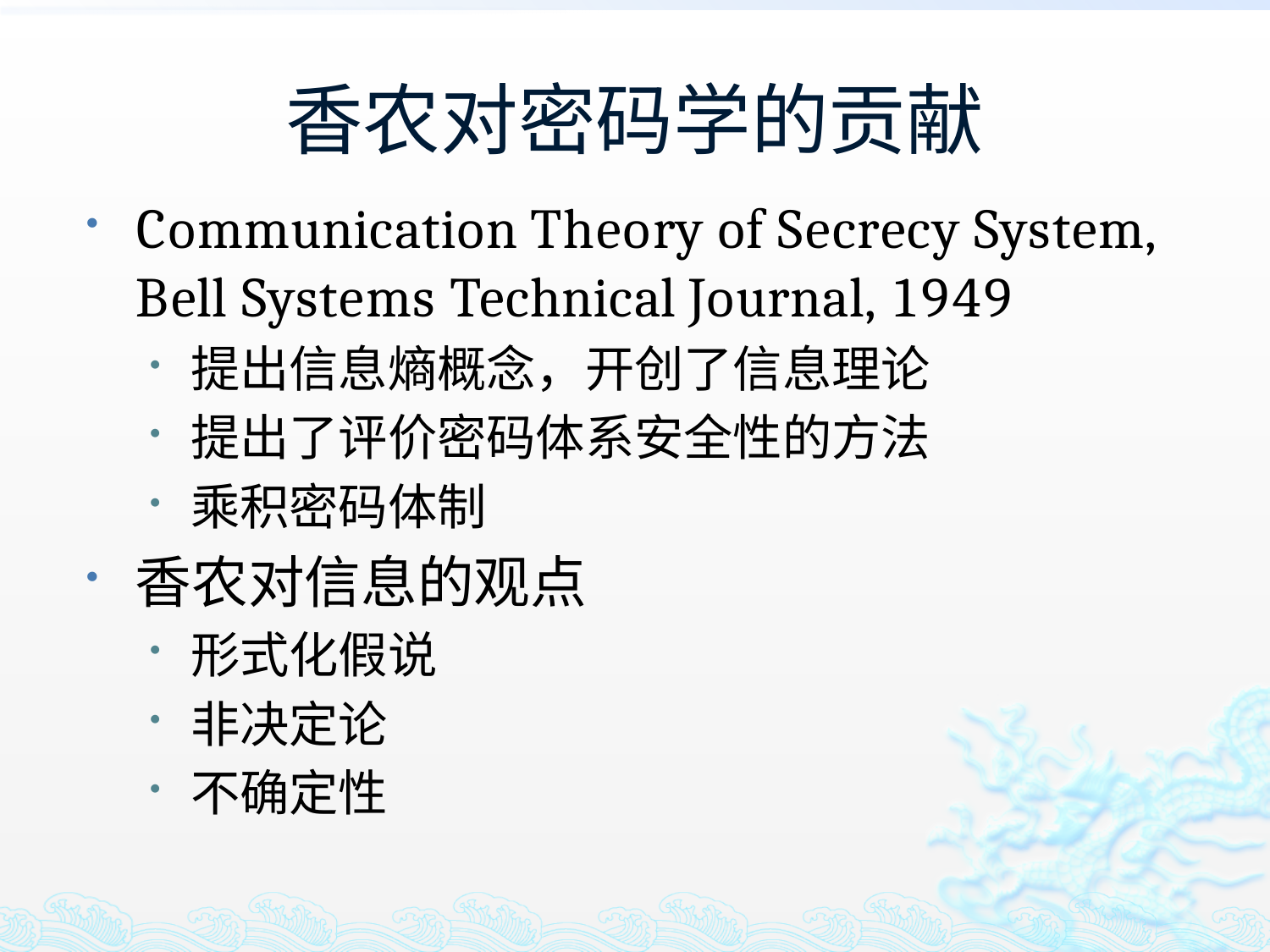

# 香农对密码学的贡献
Communication Theory of Secrecy System,  Bell Systems Technical Journal, 1949
提出信息熵概念，开创了信息理论
提出了评价密码体系安全性的方法
乘积密码体制
香农对信息的观点
形式化假说
非决定论
不确定性